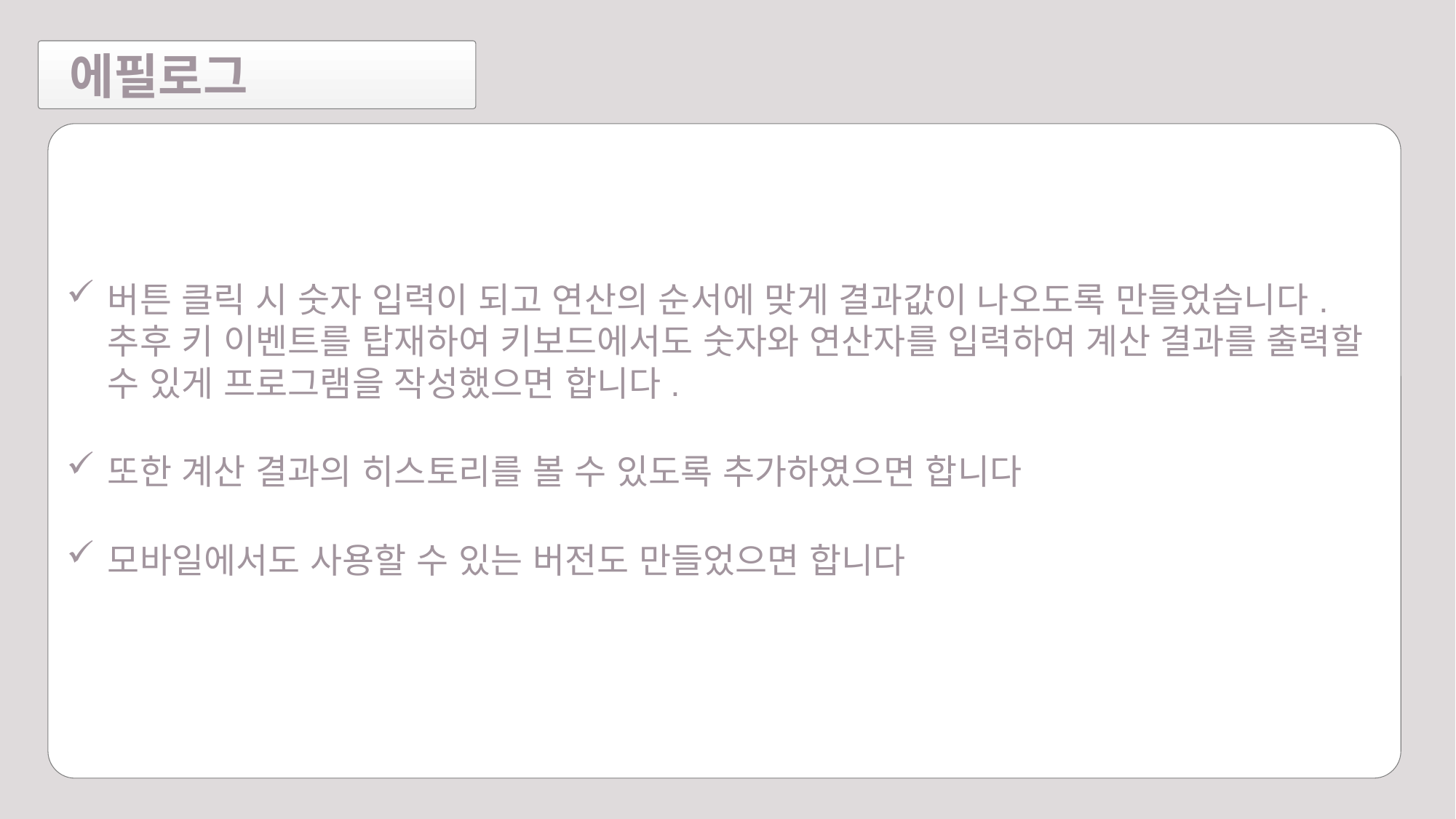

에필로그
버튼 클릭 시 숫자 입력이 되고 연산의 순서에 맞게 결과값이 나오도록 만들었습니다. 추후 키 이벤트를 탑재하여 키보드에서도 숫자와 연산자를 입력하여 계산 결과를 출력할 수 있게 프로그램을 작성했으면 합니다.

또한 계산 결과의 히스토리를 볼 수 있도록 추가하였으면 합니다

모바일에서도 사용할 수 있는 버전도 만들었으면 합니다